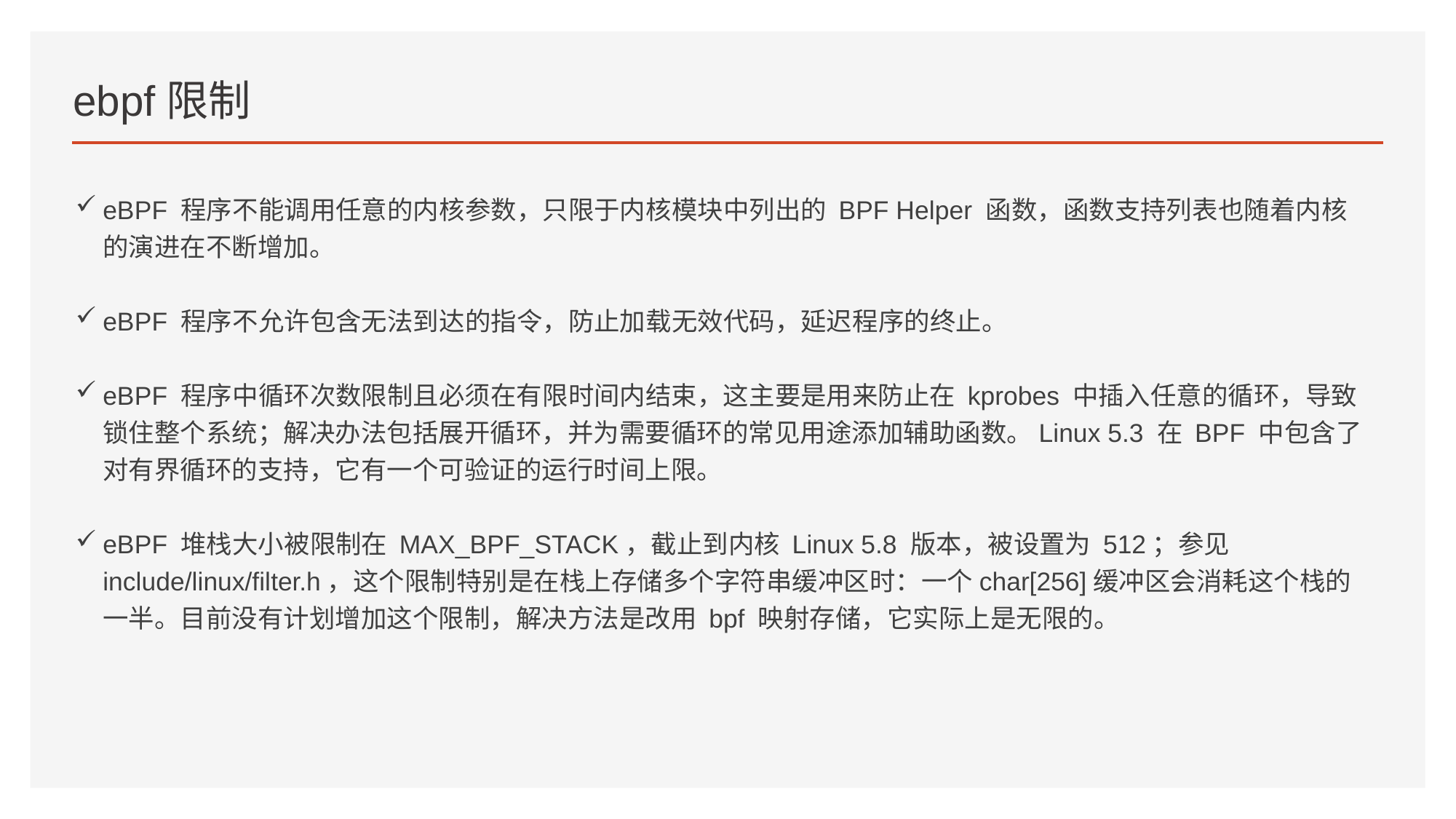

# ebpf限制
eBPF 程序不能调用任意的内核参数，只限于内核模块中列出的 BPF Helper 函数，函数支持列表也随着内核的演进在不断增加。

eBPF 程序不允许包含无法到达的指令，防止加载无效代码，延迟程序的终止。

eBPF 程序中循环次数限制且必须在有限时间内结束，这主要是用来防止在 kprobes 中插入任意的循环，导致锁住整个系统；解决办法包括展开循环，并为需要循环的常见用途添加辅助函数。Linux 5.3 在 BPF 中包含了对有界循环的支持，它有一个可验证的运行时间上限。

eBPF 堆栈大小被限制在 MAX_BPF_STACK，截止到内核 Linux 5.8 版本，被设置为 512；参见 include/linux/filter.h，这个限制特别是在栈上存储多个字符串缓冲区时：一个char[256]缓冲区会消耗这个栈的一半。目前没有计划增加这个限制，解决方法是改用 bpf 映射存储，它实际上是无限的。